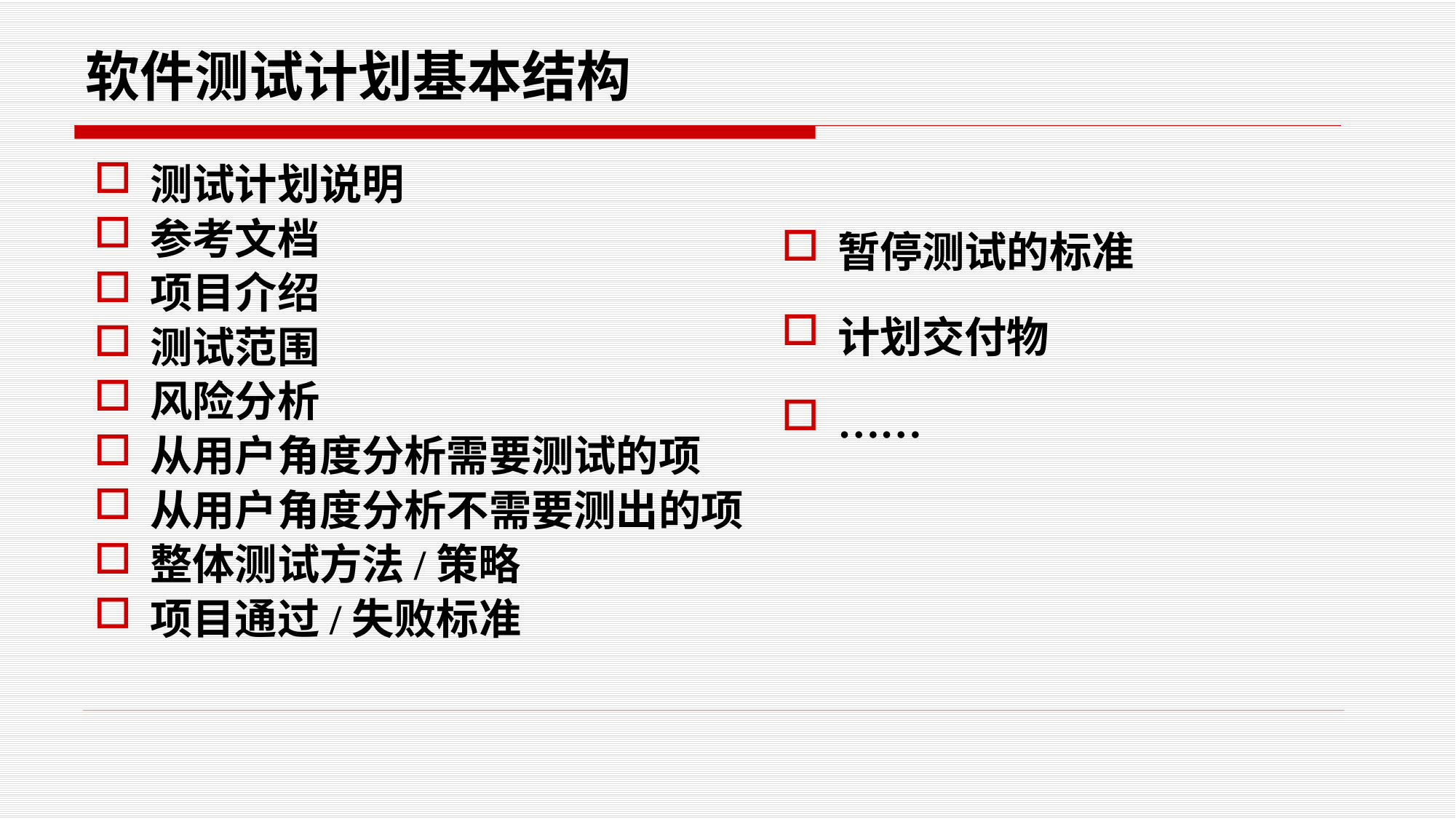

# 软件测试计划基本结构
测试计划说明
参考文档
项目介绍
测试范围
风险分析
从用户角度分析需要测试的项
从用户角度分析不需要测出的项
整体测试方法/策略
项目通过/失败标准

暂停测试的标准
计划交付物
……